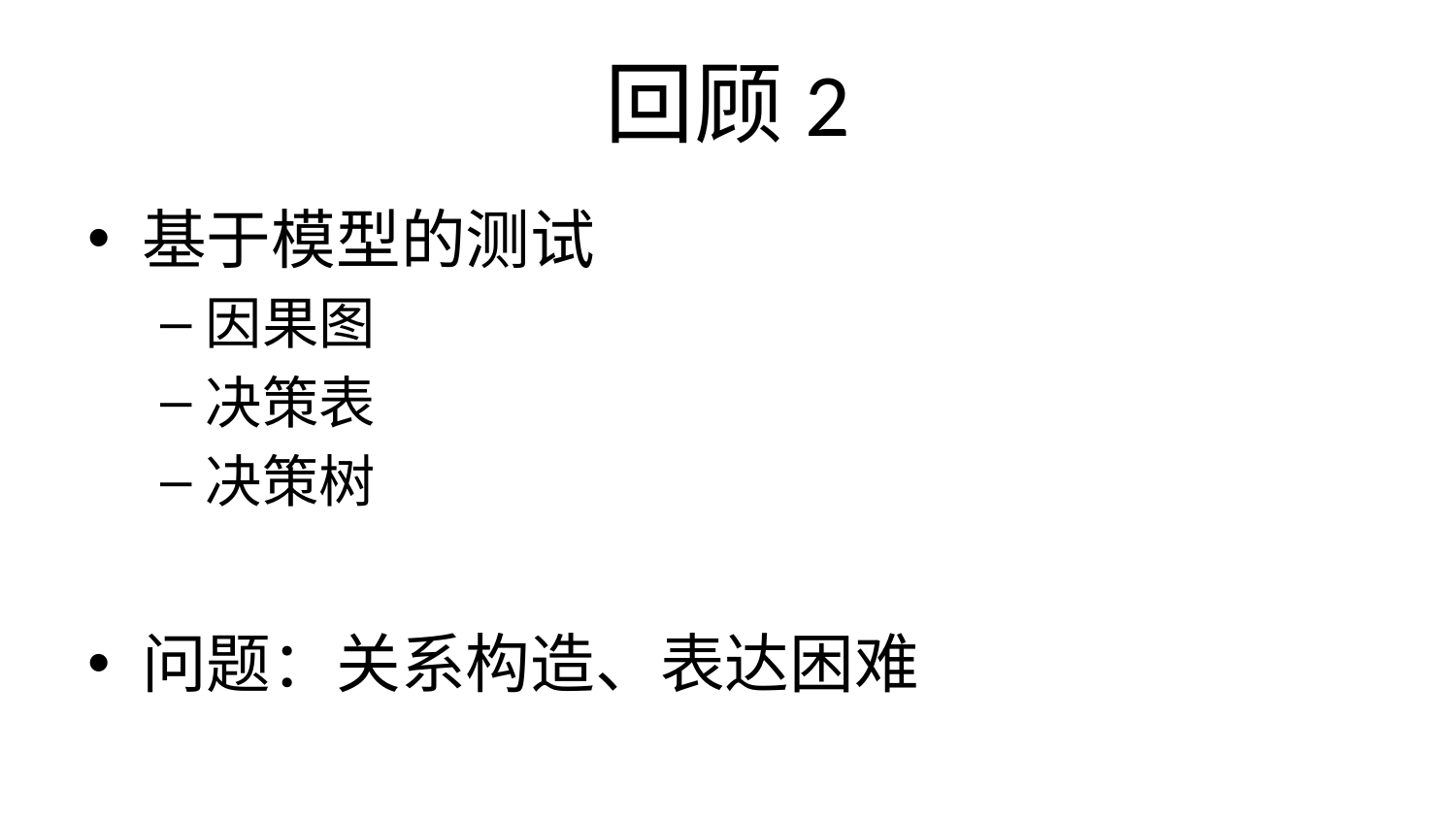

# 回顾2
基于模型的测试
因果图
决策表
决策树

问题：关系构造、表达困难